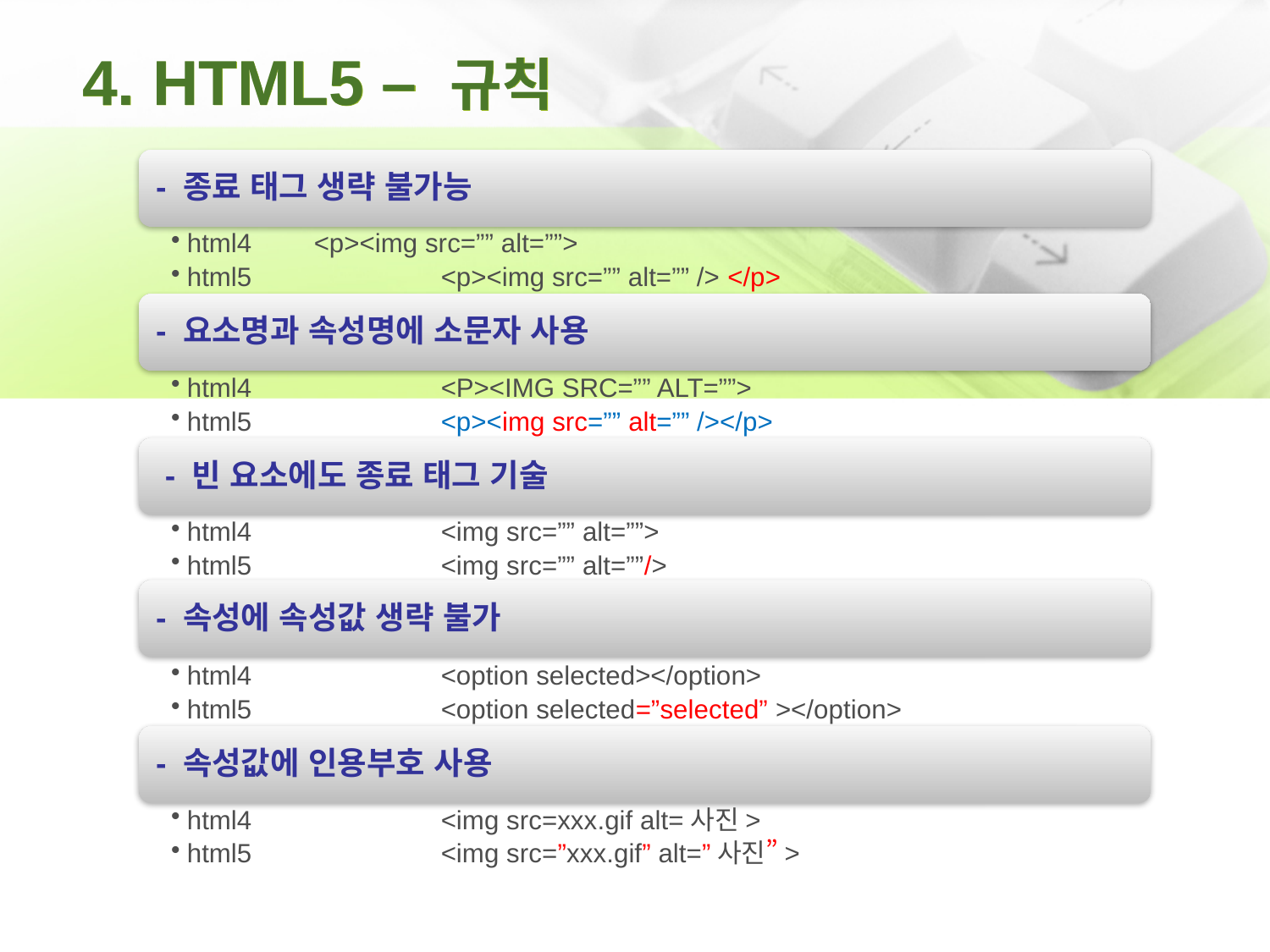

# 4. HTML5 – 규칙
- 종료 태그 생략 불가능
html4  	<p><img src=”” alt=””>
html5		<p><img src=”” alt=”” /> </p>
- 요소명과 속성명에 소문자 사용
html4		<P><IMG SRC=”” ALT=””>
html5		<p><img src=”” alt=”” /></p>
 - 빈 요소에도 종료 태그 기술
html4		<img src=”” alt=””>
html5		<img src=”” alt=””/>
- 속성에 속성값 생략 불가
html4		<option selected></option>
html5		<option selected=”selected” ></option>
- 속성값에 인용부호 사용
html4		<img src=xxx.gif alt=사진>
html5		<img src=”xxx.gif” alt=”사진”>